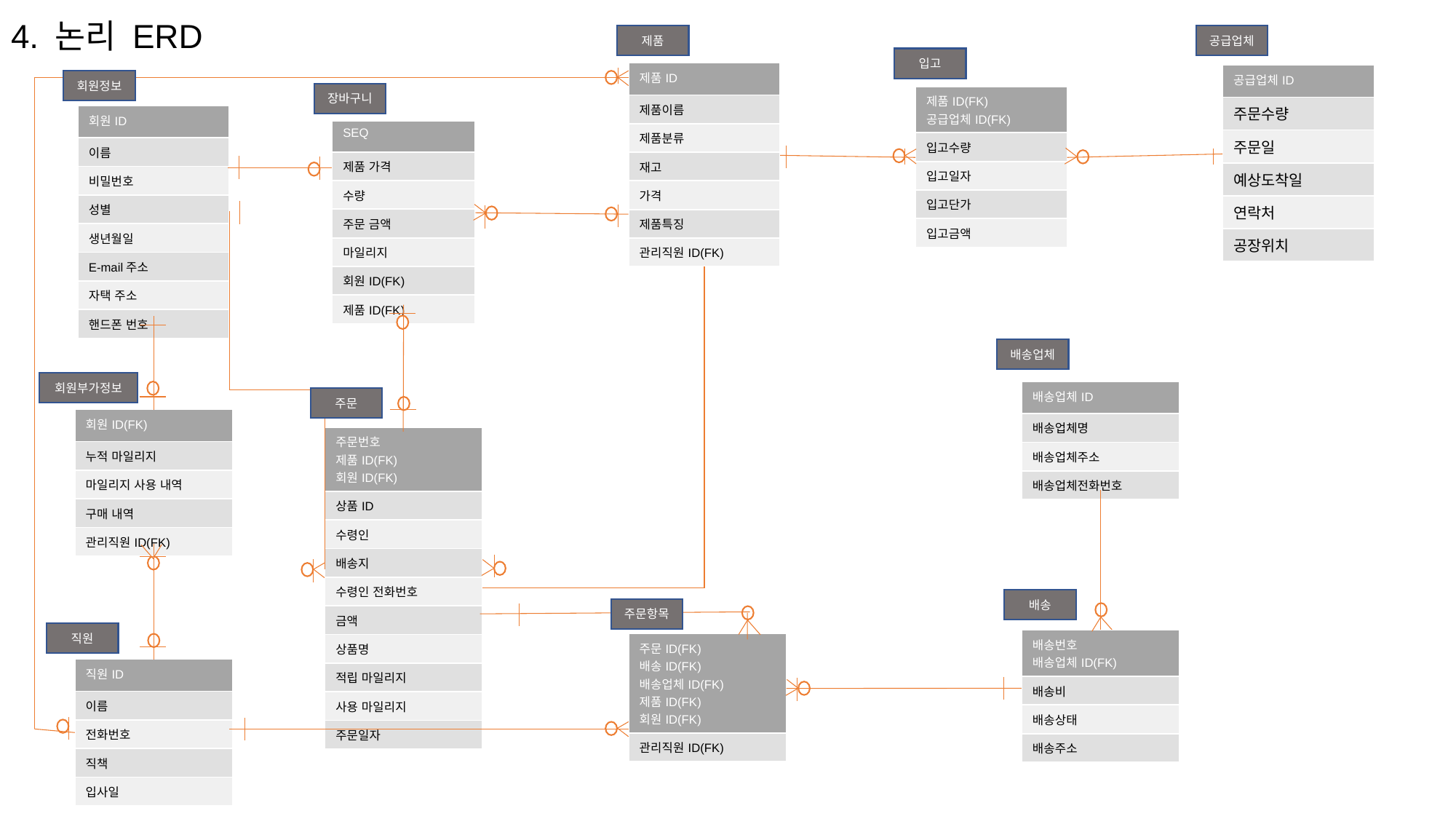

4. 논리 ERD
공급업체
제품
입고
| 제품ID |
| --- |
| 제품이름 |
| 제품분류 |
| 재고 |
| 가격 |
| 제품특징 |
| 관리직원ID(FK) |
| 공급업체ID |
| --- |
| 주문수량 |
| 주문일 |
| 예상도착일 |
| 연락처 |
| 공장위치 |
회원정보

장바구니
| 제품ID(FK) 공급업체ID(FK) |
| --- |
| 입고수량 |
| 입고일자 |
| 입고단가 |
| 입고금액 |
| 회원ID |
| --- |
| 이름 |
| 비밀번호 |
| 성별 |
| 생년월일 |
| E-mail주소 |
| 자택 주소 |
| 핸드폰 번호 |
| SEQ |
| --- |
| 제품 가격 |
| 수량 |
| 주문 금액 |
| 마일리지 |
| 회원ID(FK) |
| 제품ID(FK) |

배송업체
회원부가정보

| 배송업체ID |
| --- |
| 배송업체명 |
| 배송업체주소 |
| 배송업체전화번호 |
주문

| 회원ID(FK) |
| --- |
| 누적 마일리지 |
| 마일리지 사용 내역 |
| 구매 내역 |
| 관리직원ID(FK) |
| 주문번호 제품ID(FK) 회원ID(FK) |
| --- |
| 상품ID |
| 수령인 |
| 배송지 |
| 수령인 전화번호 |
| 금액 |
| 상품명 |
| 적립 마일리지 |
| 사용 마일리지 |
| 주문일자 |

배송
주문항목

직원
| 배송번호 배송업체ID(FK) |
| --- |
| 배송비 |
| 배송상태 |
| 배송주소 |

| 주문ID(FK) 배송ID(FK) 배송업체ID(FK) 제품ID(FK) 회원ID(FK) |
| --- |
| 관리직원ID(FK) |
| 직원ID |
| --- |
| 이름 |
| 전화번호 |
| 직책 |
| 입사일 |

4. 논리 ERD